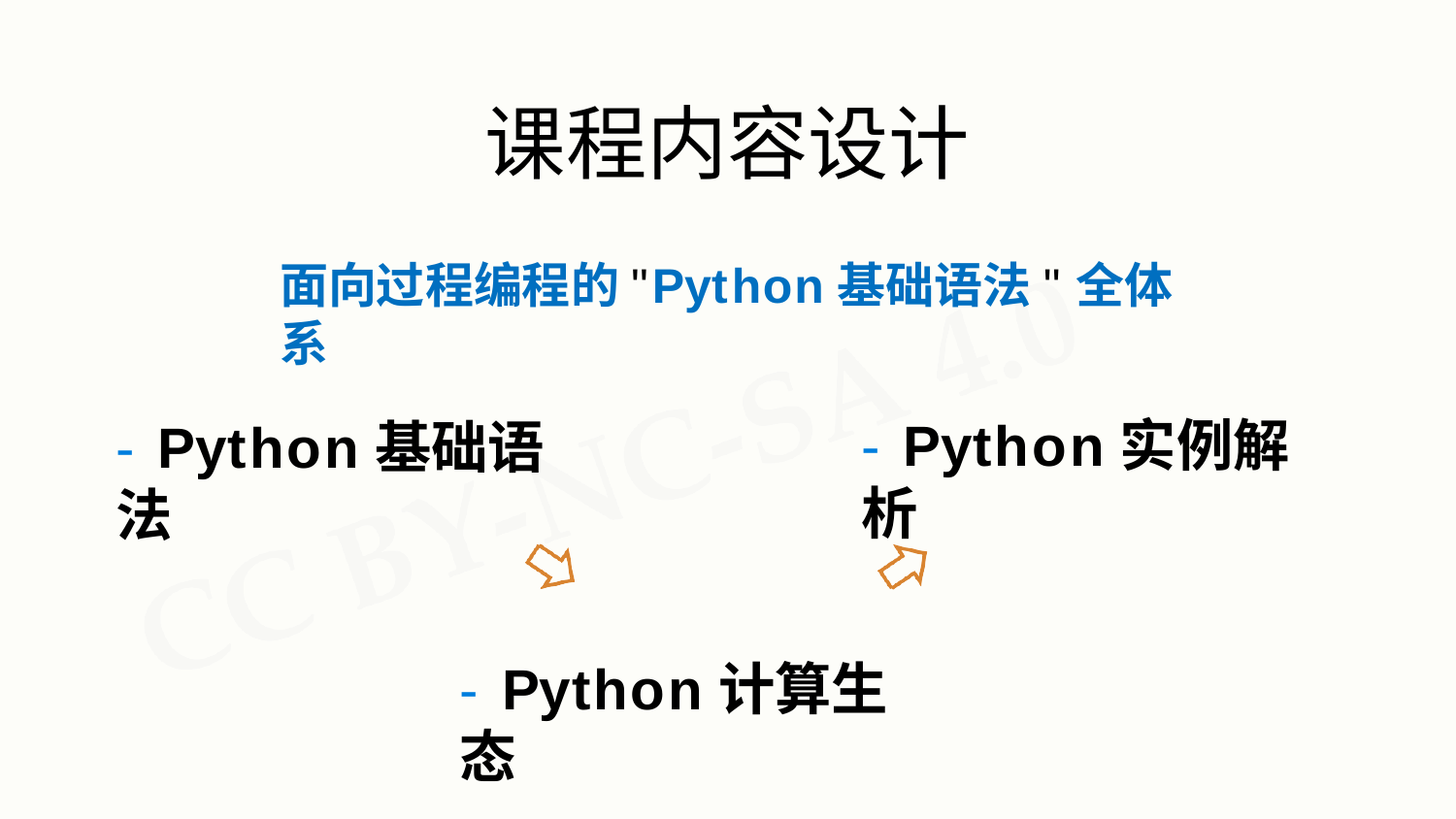

# 课程内容设计
面向过程编程的"Python基础语法"全体系

- Python实例解析
- Python基础语法

- Python计算生态